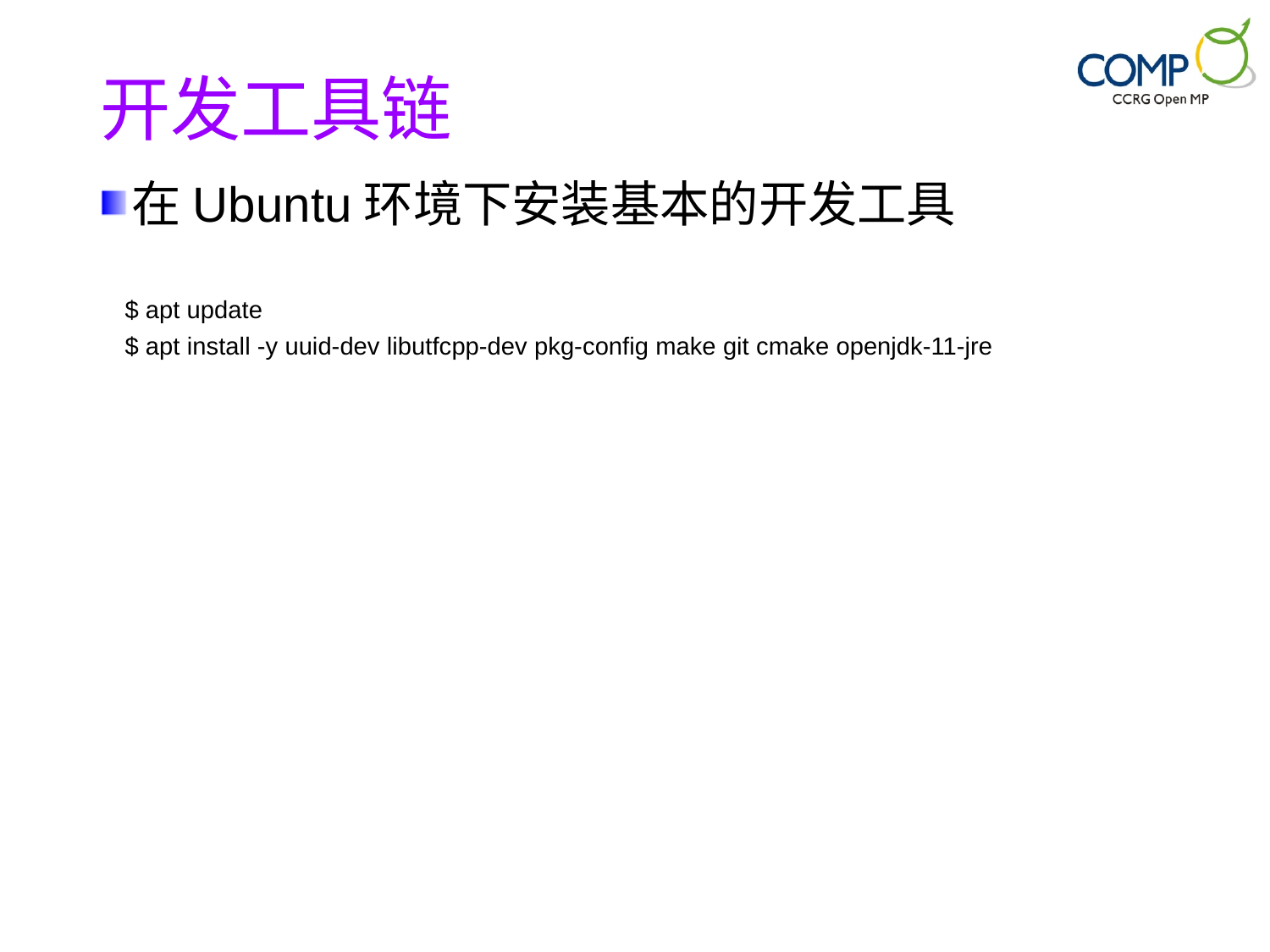

# 开发工具链
在Ubuntu环境下安装基本的开发工具

$ apt update
$ apt install -y uuid-dev libutfcpp-dev pkg-config make git cmake openjdk-11-jre